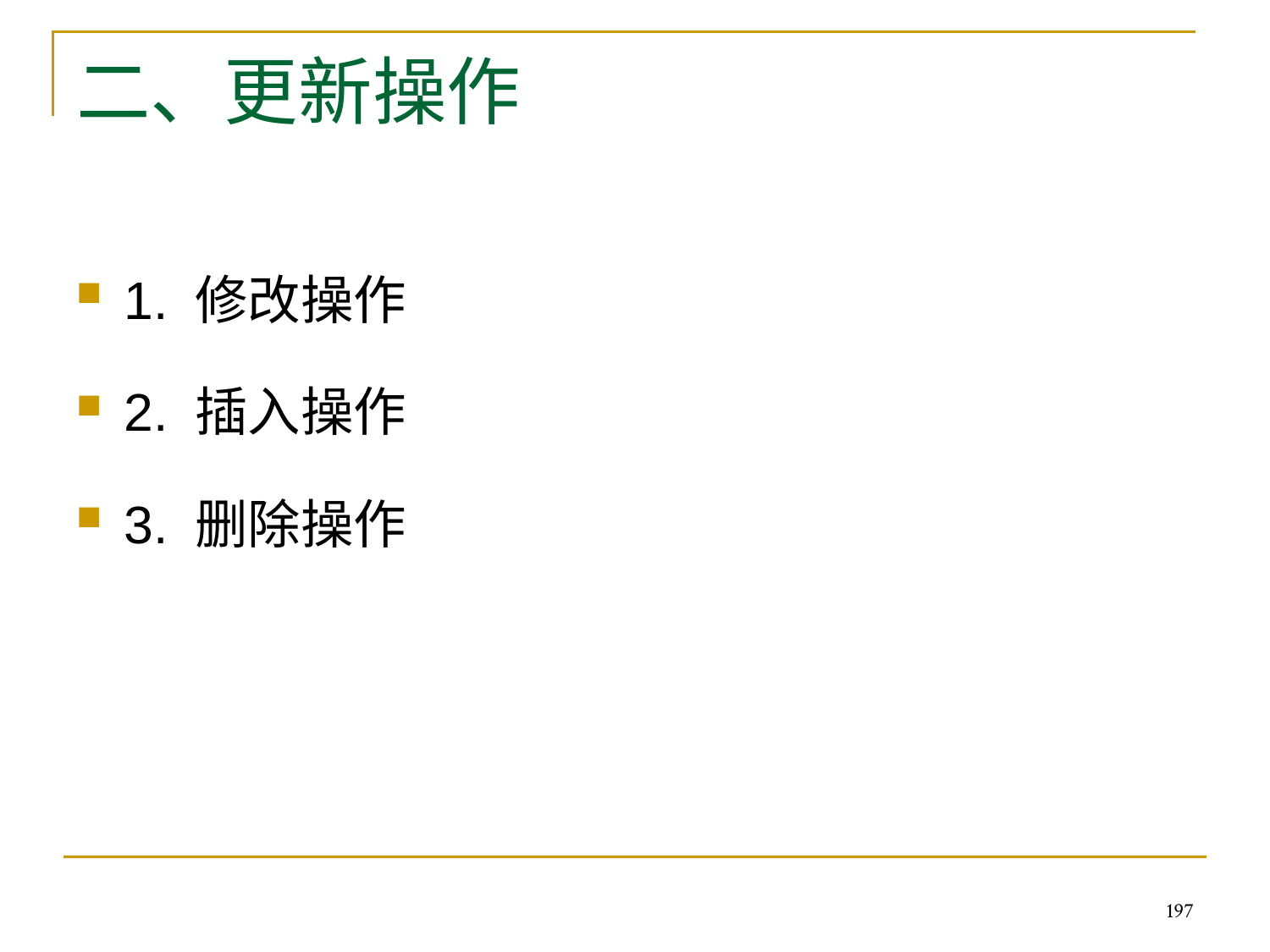

# 二、更新操作
1. 修改操作
2. 插入操作
3. 删除操作
197